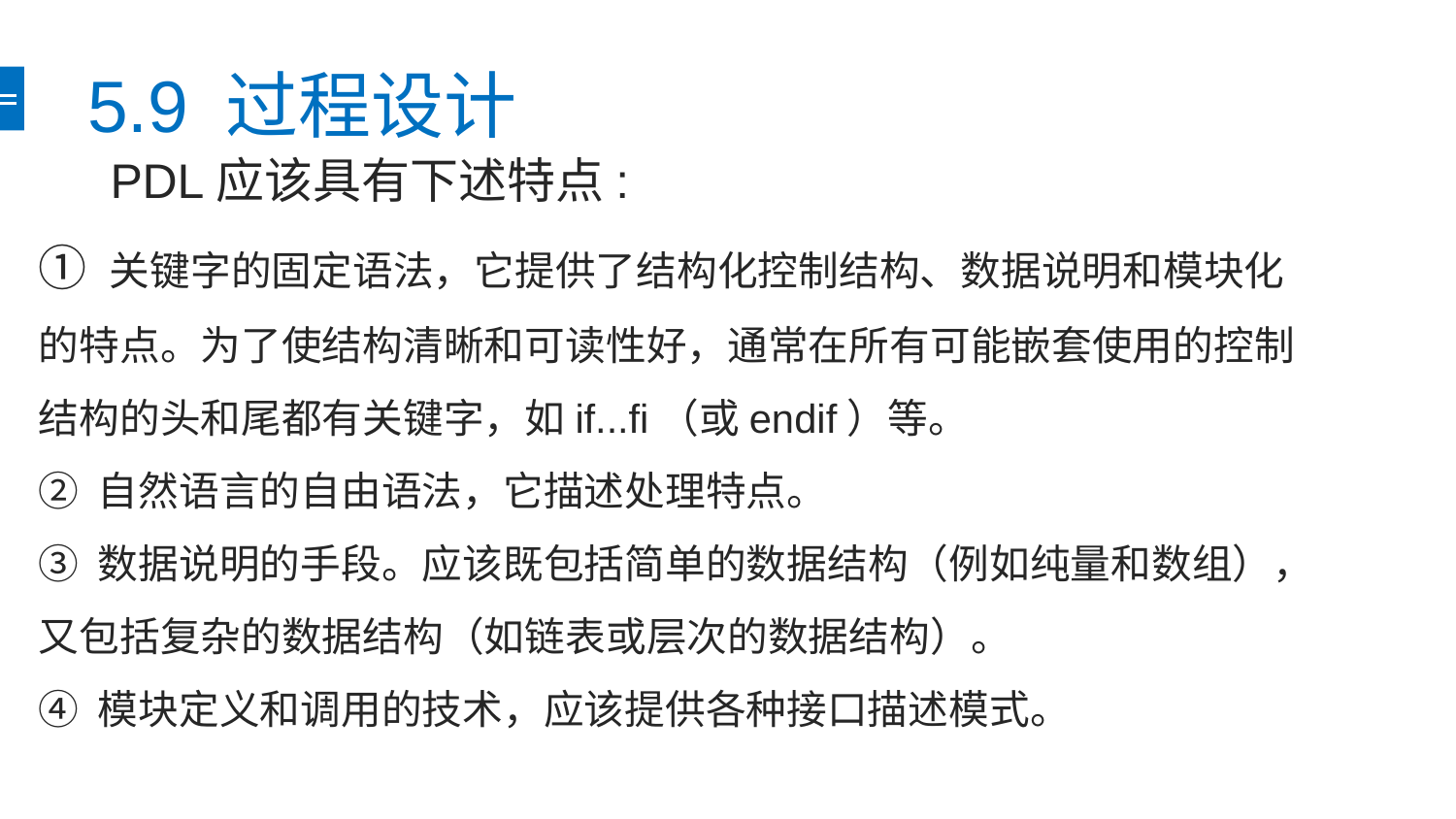

# 5.9 过程设计
PDL应该具有下述特点:
① 关键字的固定语法，它提供了结构化控制结构、数据说明和模块化的特点。为了使结构清晰和可读性好，通常在所有可能嵌套使用的控制结构的头和尾都有关键字，如if...fi（或endif）等。
② 自然语言的自由语法，它描述处理特点。
③ 数据说明的手段。应该既包括简单的数据结构（例如纯量和数组），又包括复杂的数据结构（如链表或层次的数据结构）。
④ 模块定义和调用的技术，应该提供各种接口描述模式。